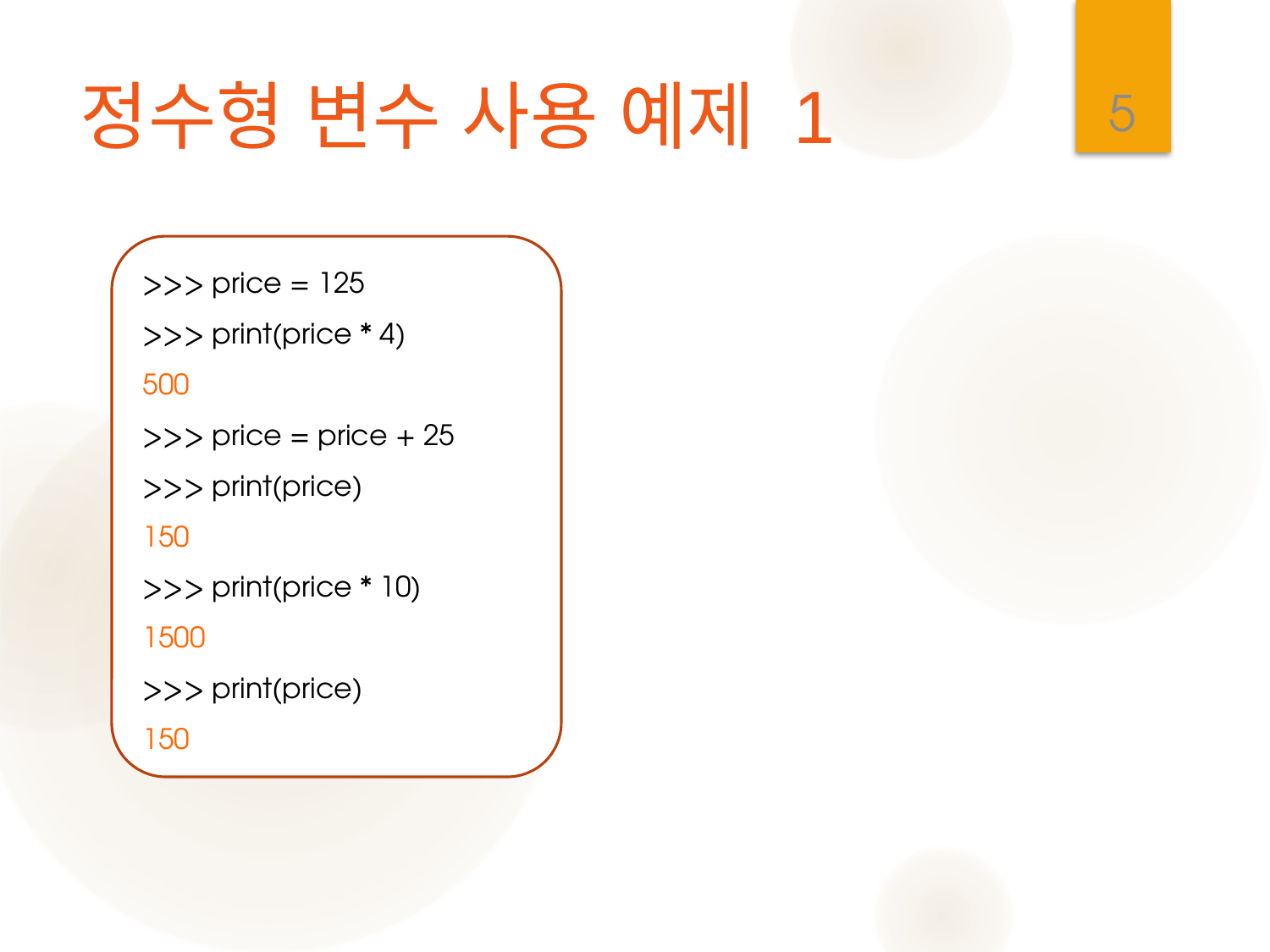

5
# 정수형 변수 사용 예제 1

>>> price = 125
>>> print(price * 4)
500
>>> price = price + 25
>>> print(price)
150
>>> print(price * 10)
1500
>>> print(price)
150